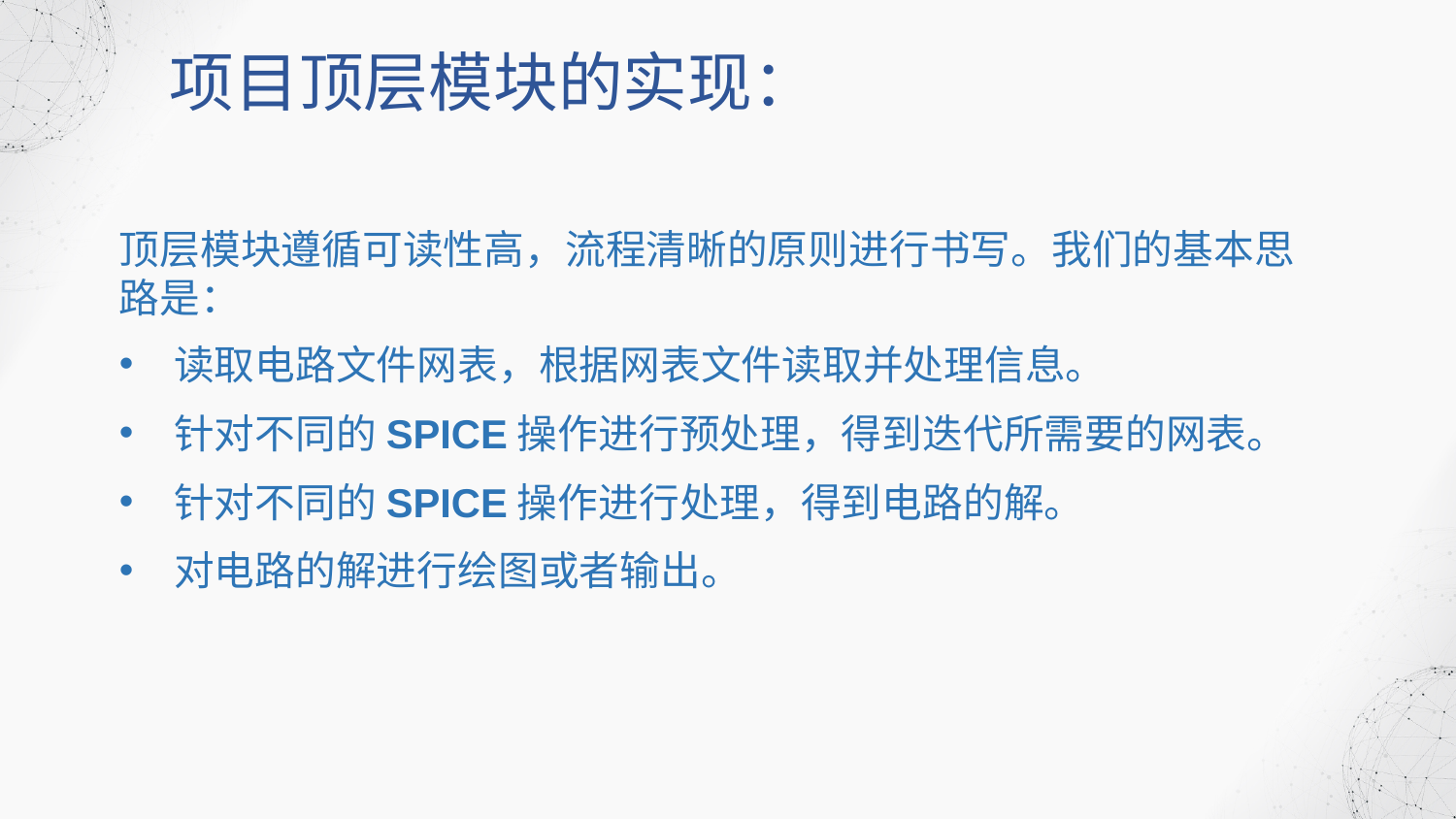

项目顶层模块的实现：
顶层模块遵循可读性高，流程清晰的原则进行书写。我们的基本思路是：
读取电路文件网表，根据网表文件读取并处理信息。
针对不同的SPICE操作进行预处理，得到迭代所需要的网表。
针对不同的SPICE操作进行处理，得到电路的解。
对电路的解进行绘图或者输出。